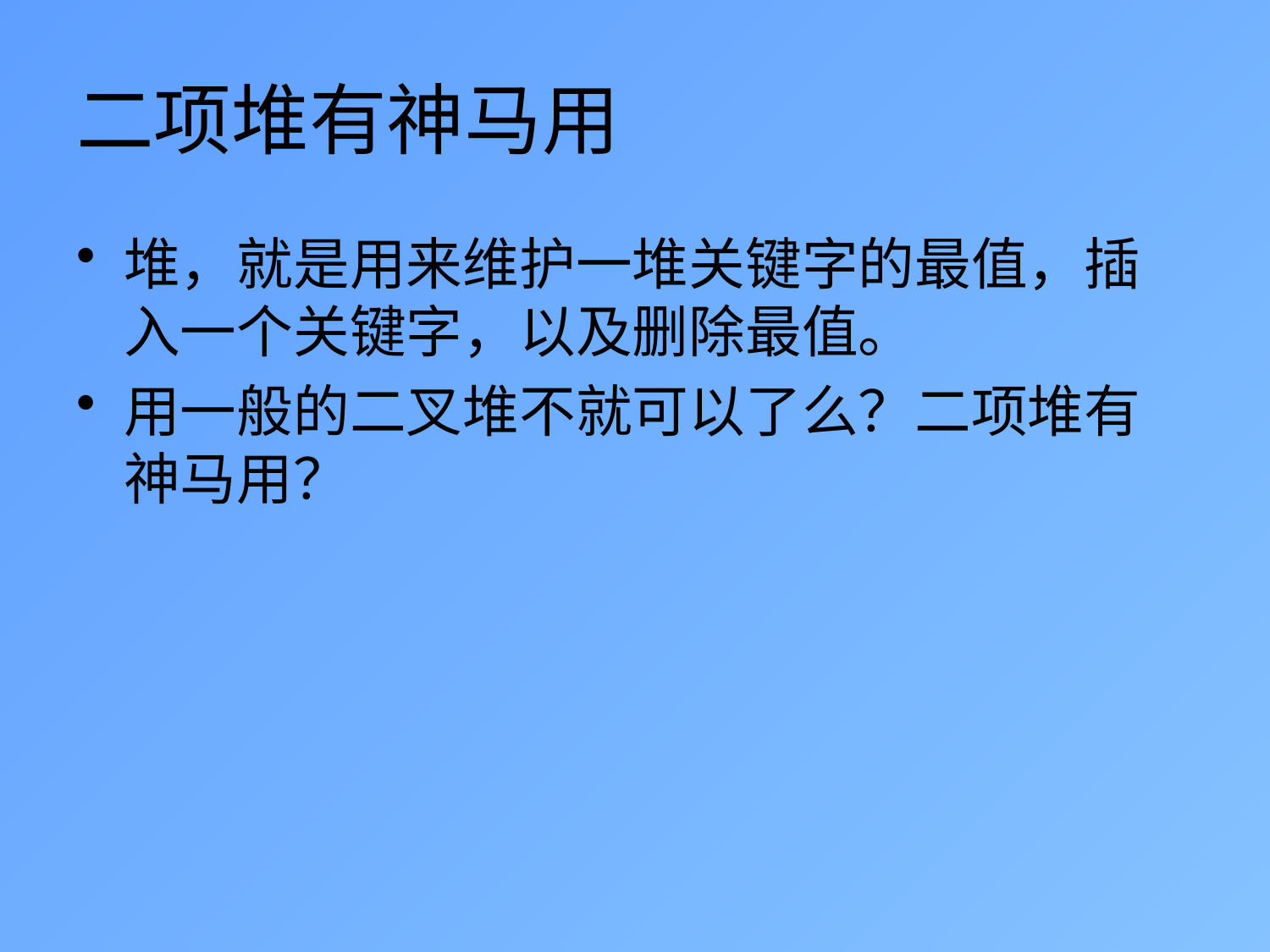

# 二项堆有神马用
堆，就是用来维护一堆关键字的最值，插入一个关键字，以及删除最值。
用一般的二叉堆不就可以了么？二项堆有神马用？